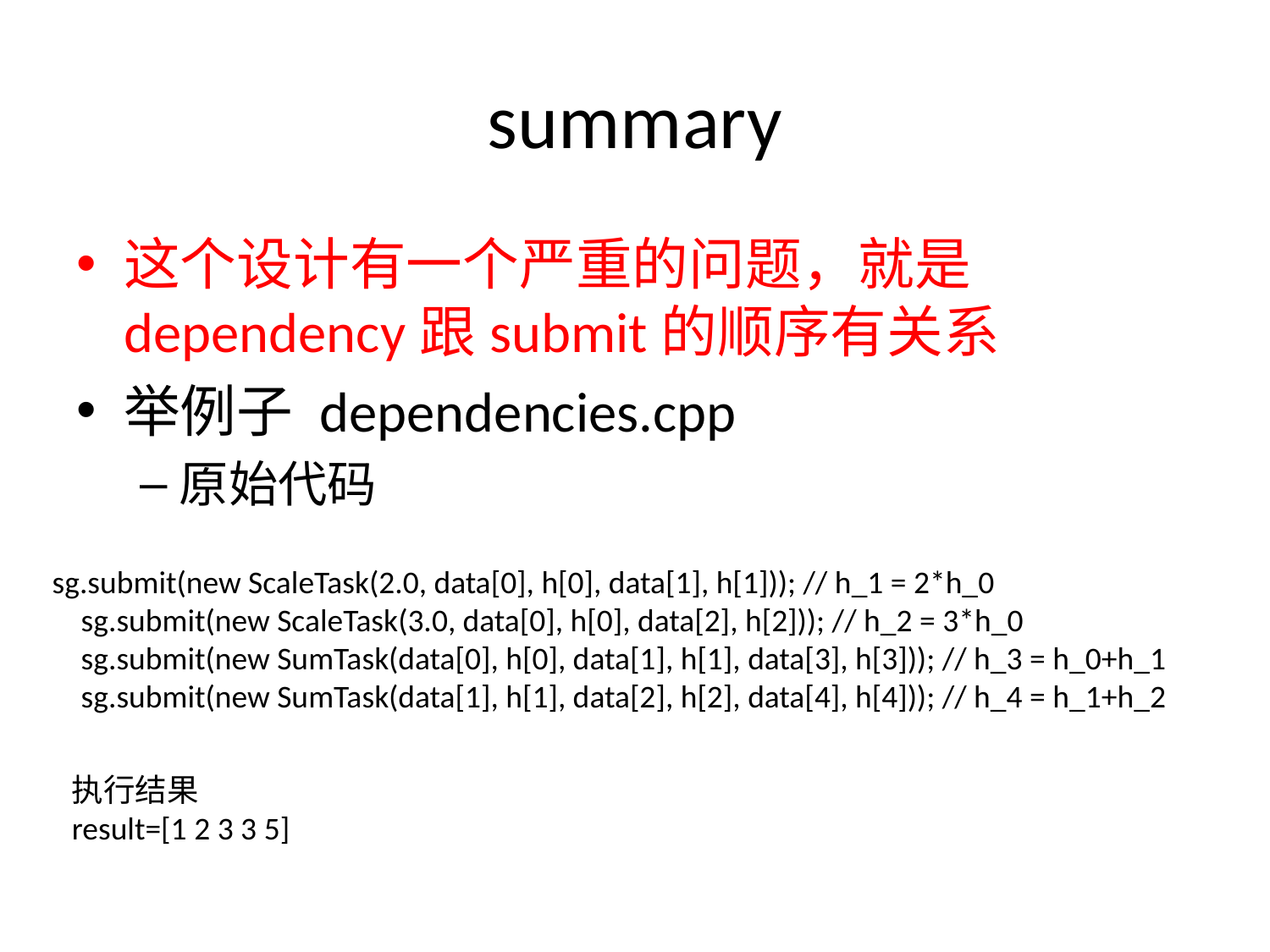

# summary
这个设计有一个严重的问题，就是dependency跟submit的顺序有关系
举例子 dependencies.cpp
原始代码
sg.submit(new ScaleTask(2.0, data[0], h[0], data[1], h[1])); // h_1 = 2*h_0
    sg.submit(new ScaleTask(3.0, data[0], h[0], data[2], h[2])); // h_2 = 3*h_0
    sg.submit(new SumTask(data[0], h[0], data[1], h[1], data[3], h[3])); // h_3 = h_0+h_1
    sg.submit(new SumTask(data[1], h[1], data[2], h[2], data[4], h[4])); // h_4 = h_1+h_2
执行结果
result=[1 2 3 3 5]